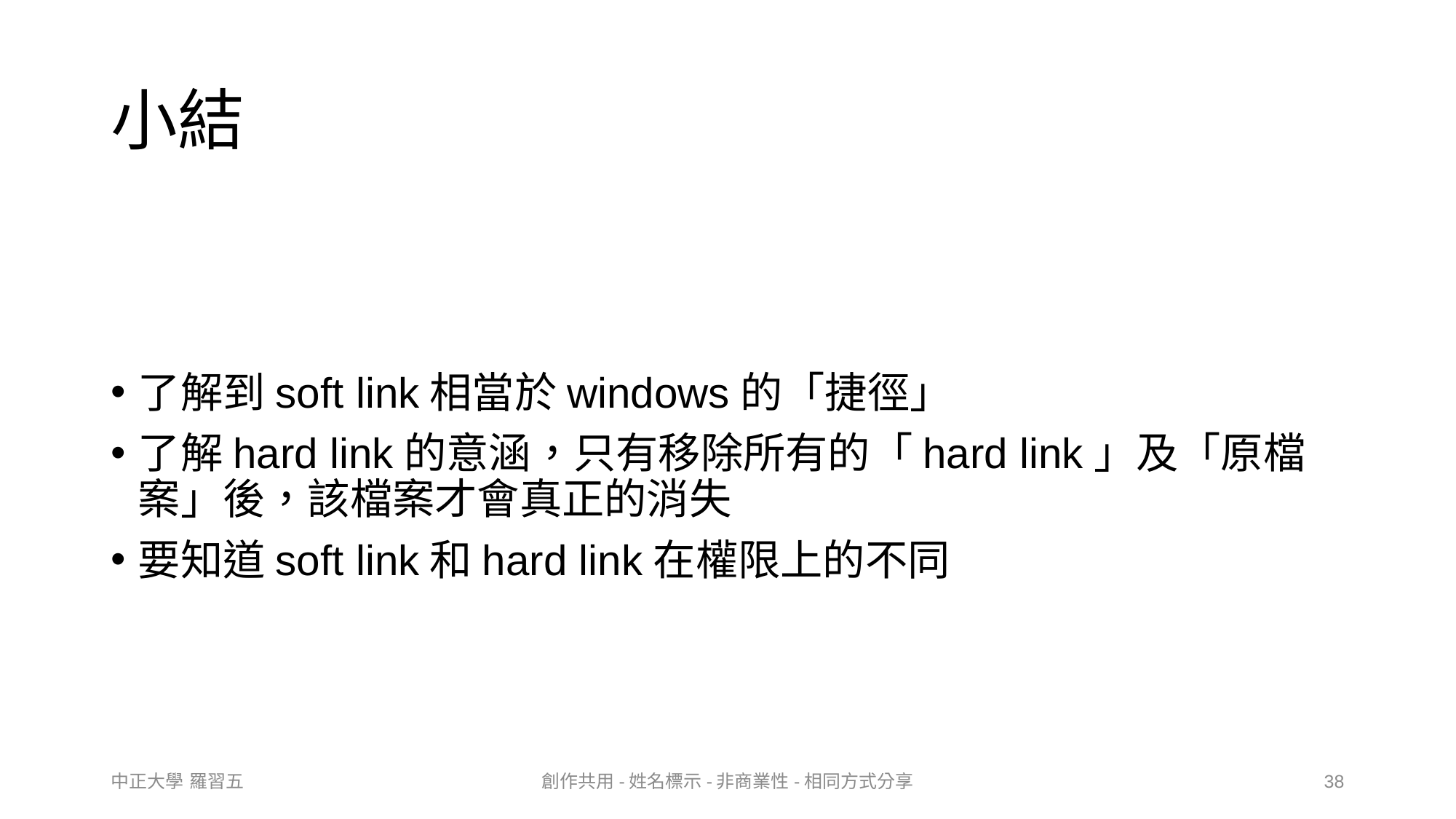

小結
了解到soft link相當於windows的「捷徑」
了解hard link的意涵，只有移除所有的「hard link」及「原檔案」後，該檔案才會真正的消失
要知道soft link和hard link在權限上的不同
中正大學 羅習五
創作共用-姓名標示-非商業性-相同方式分享
38